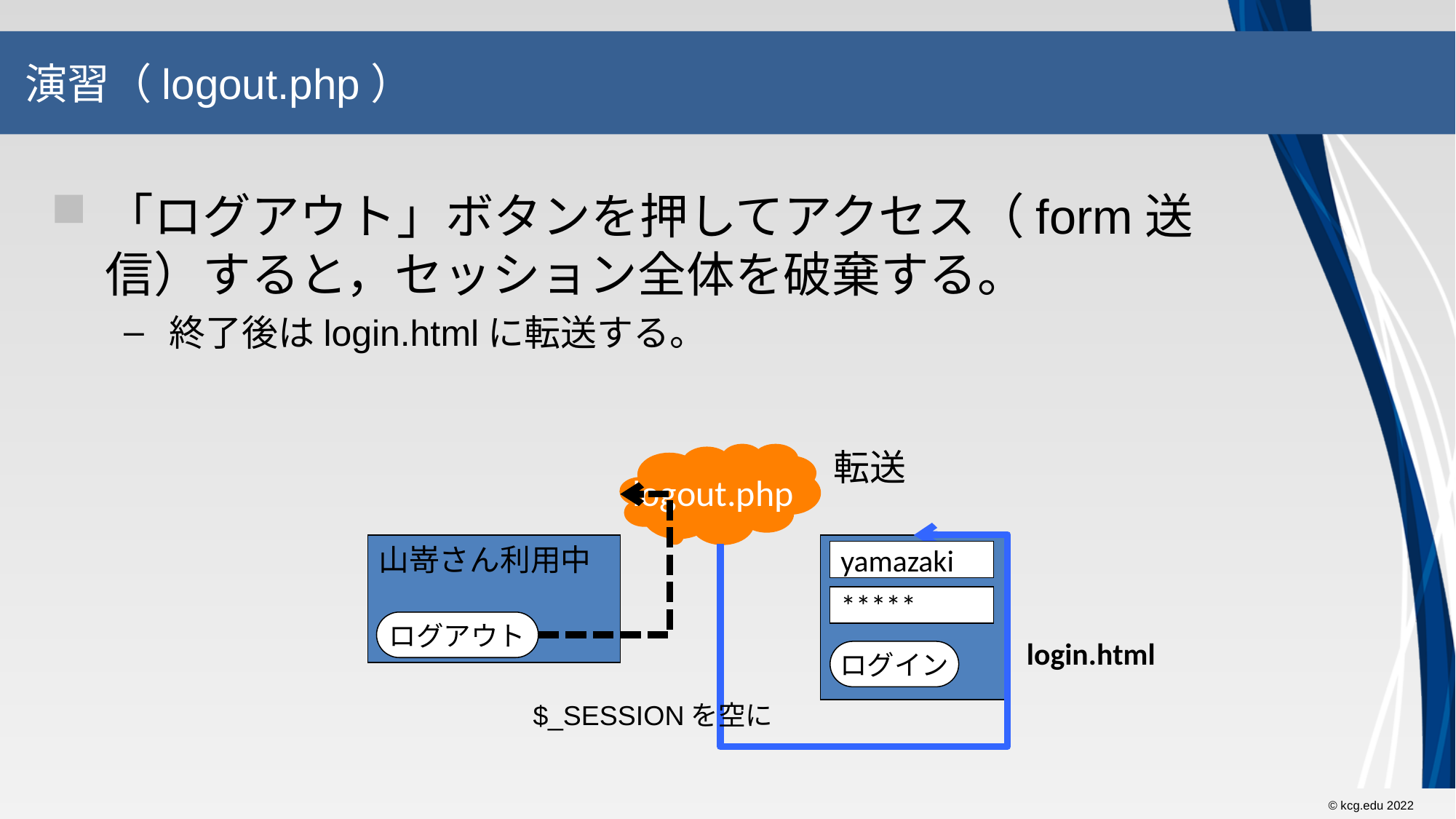

# 演習（logout.php）
「ログアウト」ボタンを押してアクセス（form送信）すると，セッション全体を破棄する。
終了後はlogin.htmlに転送する。
転送
logout.php
山嵜さん利用中

yamazaki
*****
ログアウト
login.html
ログイン
$_SESSIONを空に